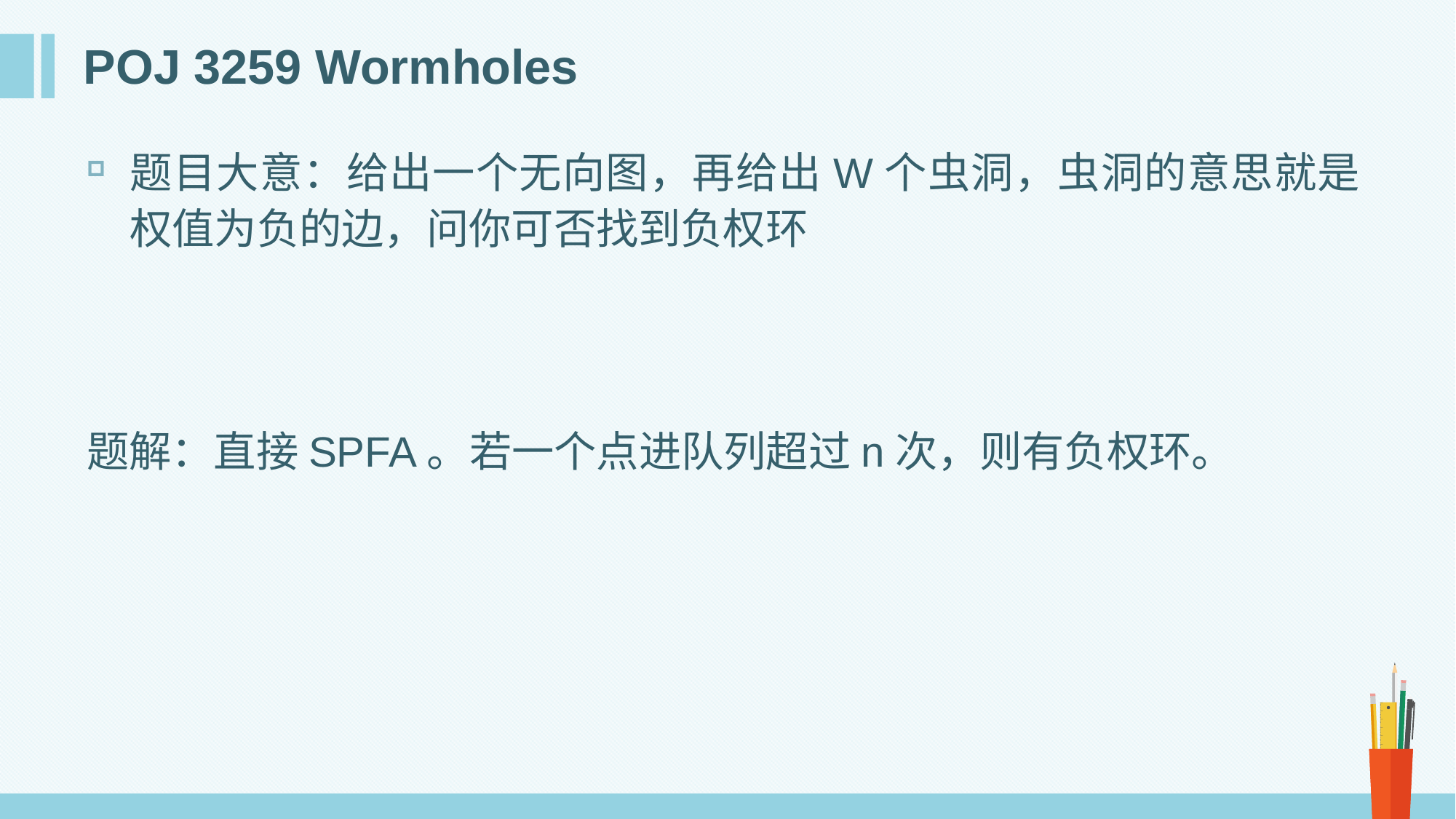

# POJ 3259 Wormholes
题目大意：给出一个无向图，再给出W个虫洞，虫洞的意思就是权值为负的边，问你可否找到负权环

题解：直接SPFA。若一个点进队列超过n次，则有负权环。